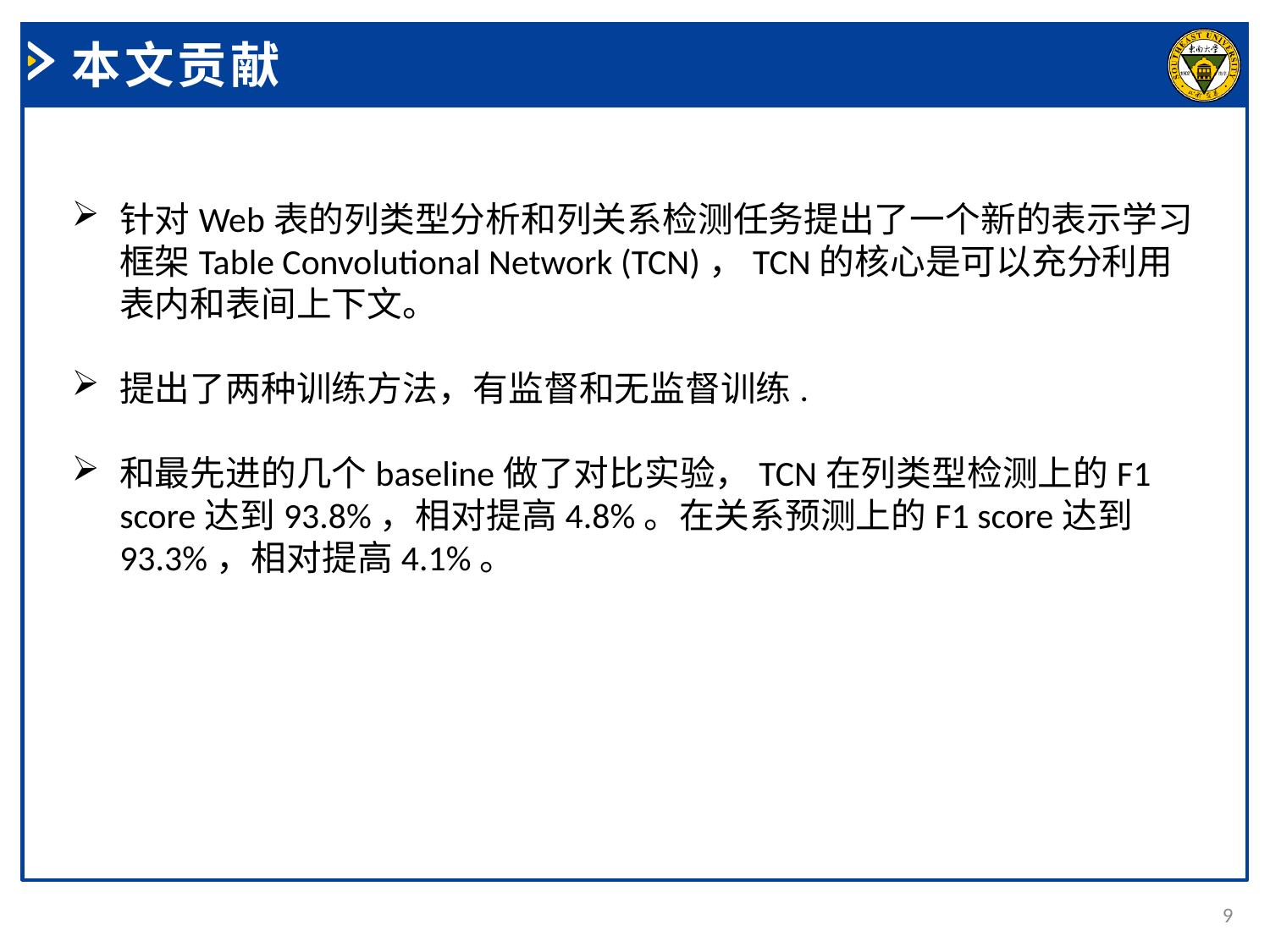

本文贡献

针对Web表的列类型分析和列关系检测任务提出了一个新的表示学习框架Table Convolutional Network (TCN)，TCN的核心是可以充分利用表内和表间上下文。

提出了两种训练方法，有监督和无监督训练.

和最先进的几个baseline做了对比实验，TCN在列类型检测上的F1 score达到93.8%，相对提高4.8%。在关系预测上的F1 score达到93.3%，相对提高4.1%。
9